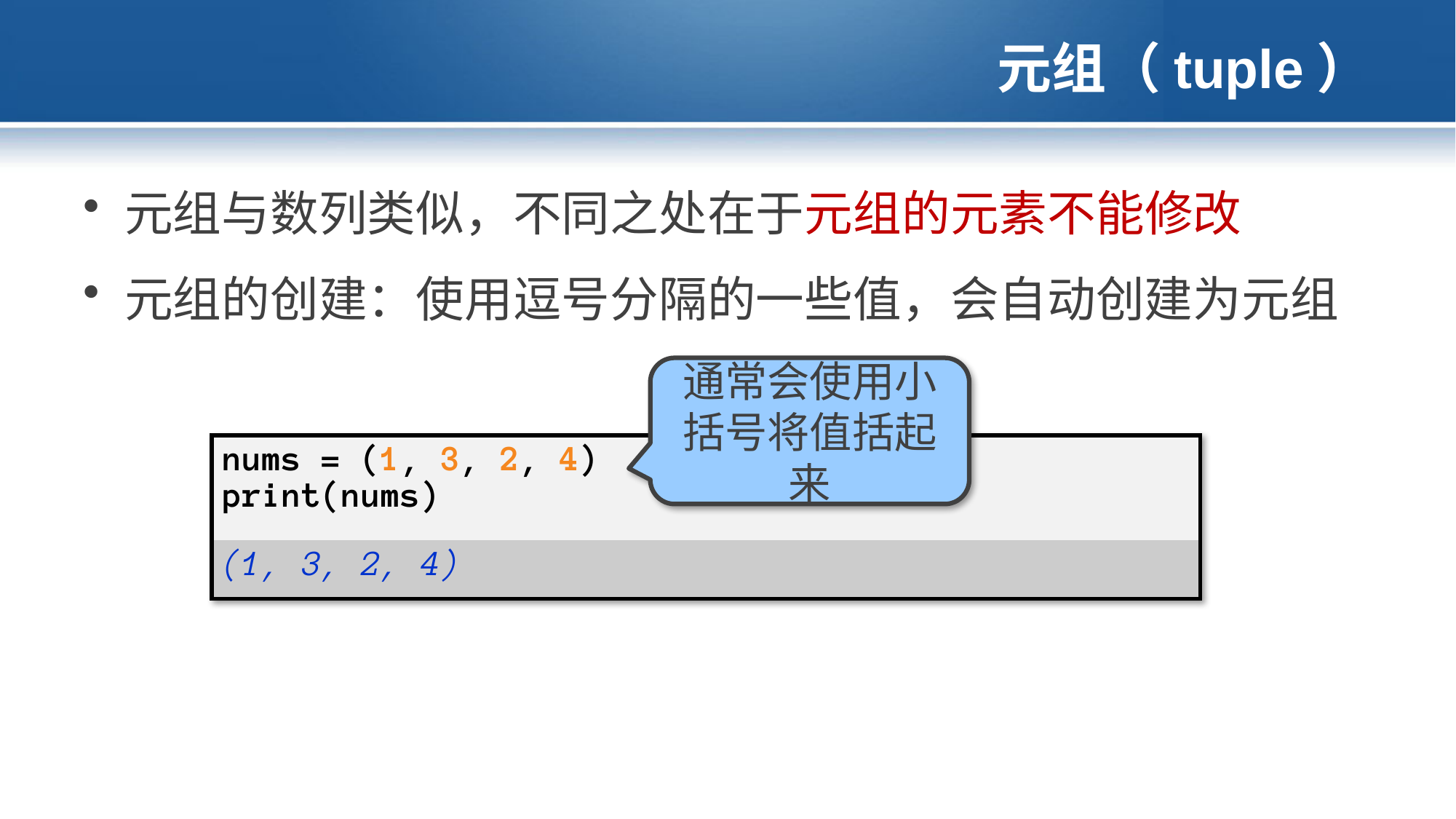

# 元组（tuple）
元组与数列类似，不同之处在于元组的元素不能修改
元组的创建：使用逗号分隔的一些值，会自动创建为元组
通常会使用小括号将值括起来
| nums = (1, 3, 2, 4) print(nums) |
| --- |
| (1, 3, 2, 4) |